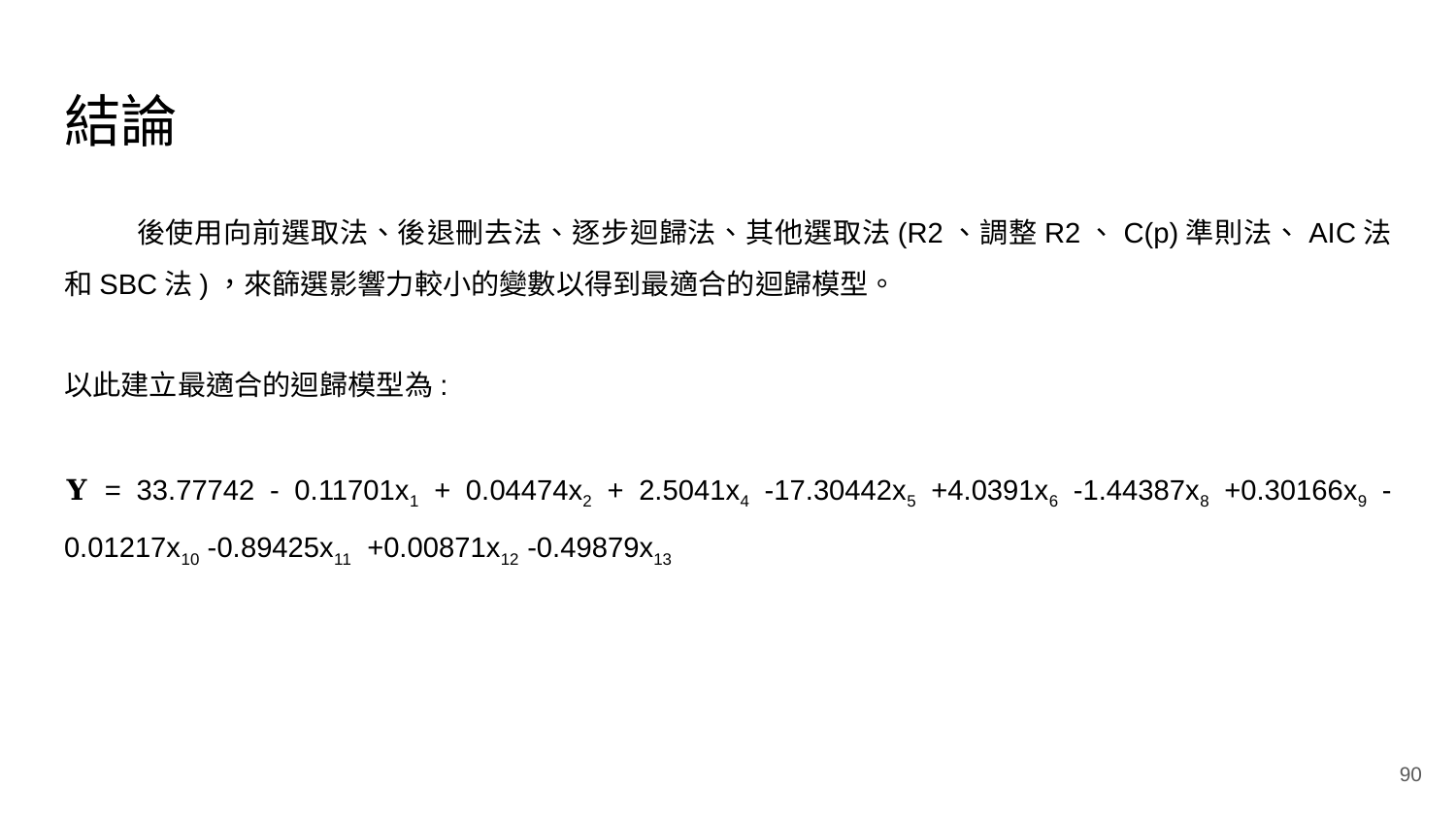

# 結論
後使用向前選取法、後退刪去法、逐步迴歸法、其他選取法(R2、調整R2、C(p)準則法、AIC法和SBC法)，來篩選影響力較小的變數以得到最適合的迴歸模型。

以此建立最適合的迴歸模型為:

𝐘 = 33.77742 - 0.11701x1 + 0.04474x2 + 2.5041x4 -17.30442x5 +4.0391x6 -1.44387x8 +0.30166x9 -0.01217x10 -0.89425x11  +0.00871x12 -0.49879x13

90